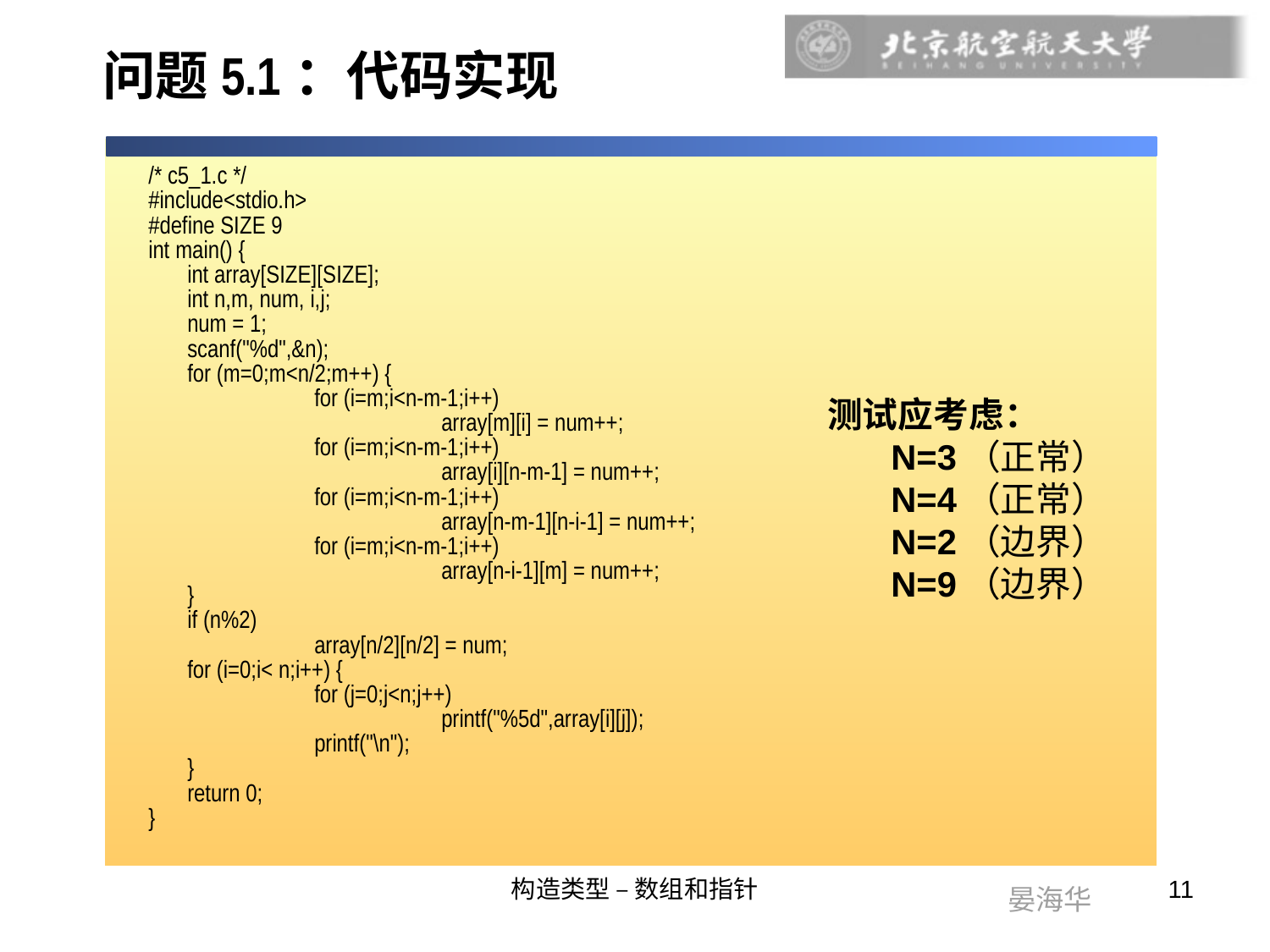

# 问题5.1：代码实现
/* c5_1.c */
#include<stdio.h>
#define SIZE 9
int main() {
	int array[SIZE][SIZE];
	int n,m, num, i,j;
	num = 1;
	scanf("%d",&n);
	for (m=0;m<n/2;m++) {
		for (i=m;i<n-m-1;i++)
			array[m][i] = num++;
		for (i=m;i<n-m-1;i++)
			array[i][n-m-1] = num++;
		for (i=m;i<n-m-1;i++)
			array[n-m-1][n-i-1] = num++;
		for (i=m;i<n-m-1;i++)
			array[n-i-1][m] = num++;
	}
	if (n%2)
		array[n/2][n/2] = num;
	for (i=0;i< n;i++) {
		for (j=0;j<n;j++)
			printf("%5d",array[i][j]);
		printf("\n");
	}
	return 0;
}
测试应考虑：
N=3（正常）
N=4（正常）
N=2（边界）
N=9（边界）
构造类型 – 数组和指针
11